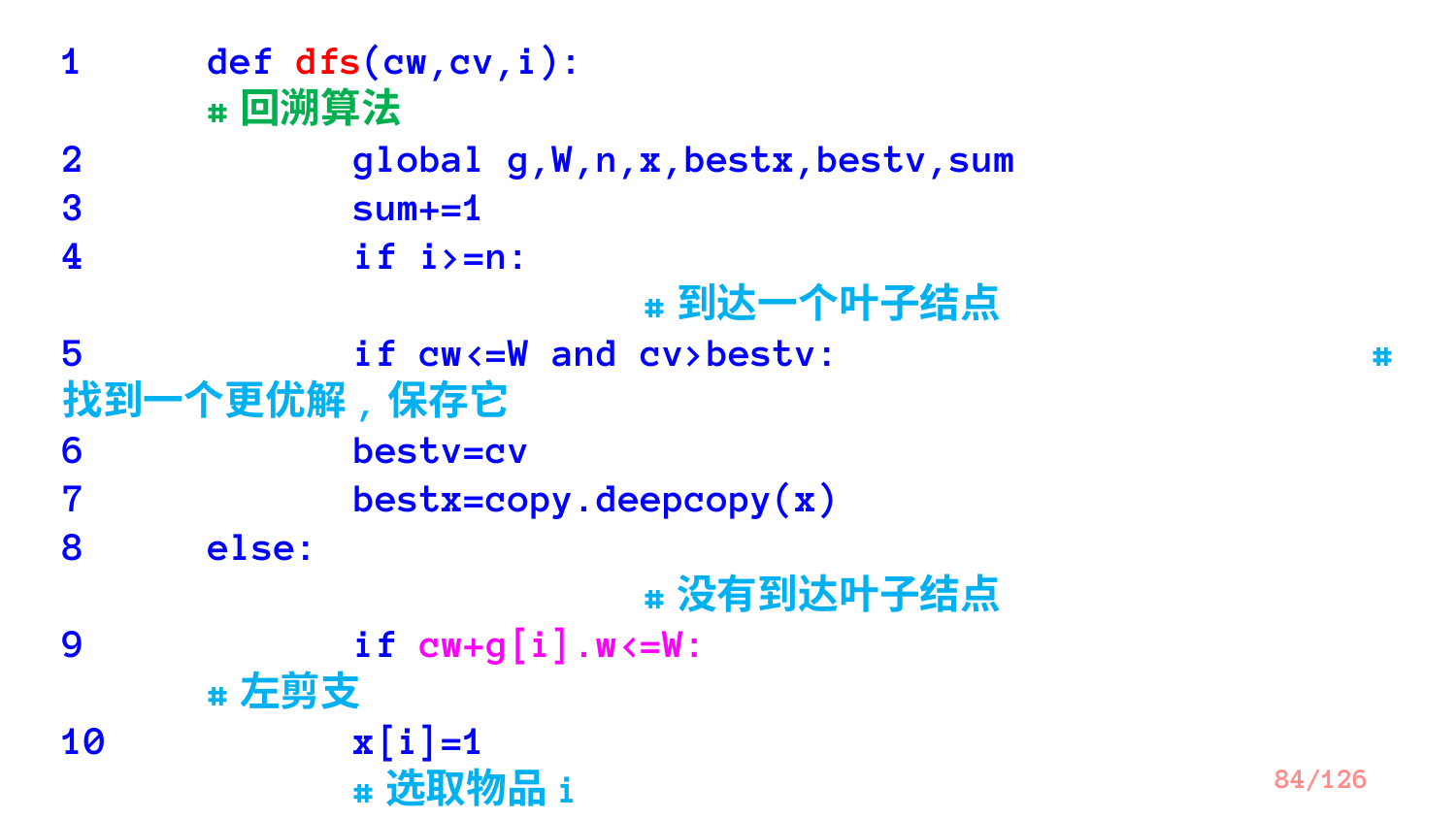

1	def dfs(cw,cv,i):  							#回溯算法
2		global g,W,n,x,bestx,bestv,sum
3		sum+=1
4 		if i>=n:										#到达一个叶子结点
5   		if cw<=W and cv>bestv:				#找到一个更优解,保存它
6     		bestv=cv
7     		bestx=copy.deepcopy(x)
8  	else:												#没有到达叶子结点
9   		if cw+g[i].w<=W:	  					#左剪支
10      	x[i]=1									#选取物品i
11       	dfs(cw+g[i].w,cv+g[i].v,i+1)
12   		b=bound(cw,cv,i+1)	       			#计算限界函数值
13    	if b>bestv:			          		#右剪支
14     		x[i]=0								 	#不选取物品i
15       	dfs(cw,cv,i+1)
84/126